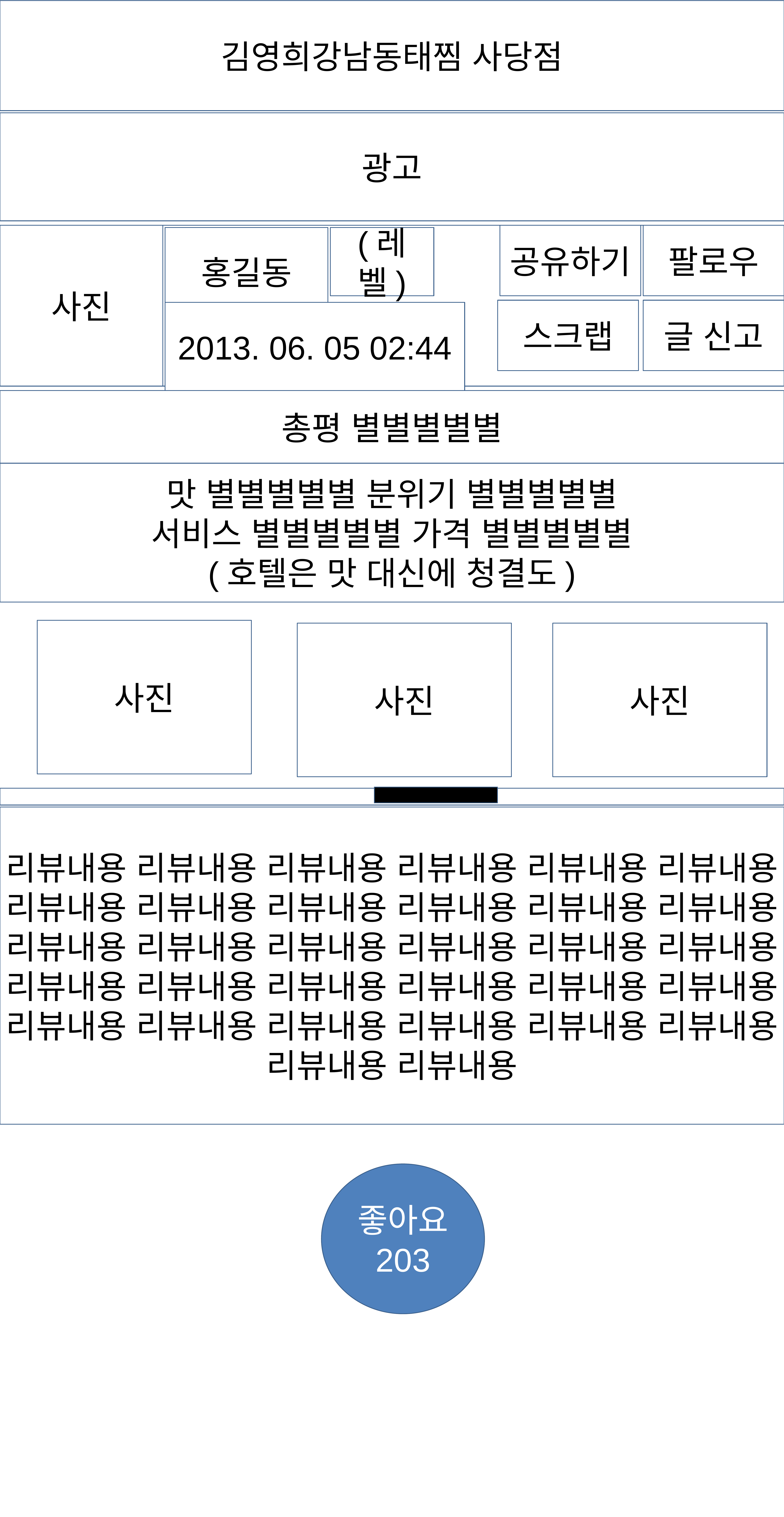

김영희강남동태찜 사당점
광고

사진
공유하기
팔로우
홍길동
(레벨)
스크랩
글 신고
2013. 06. 05 02:44
총평 별별별별별
맛 별별별별별 분위기 별별별별별
서비스 별별별별별 가격 별별별별별
(호텔은 맛 대신에 청결도)
사진
사진
사진

리뷰내용 리뷰내용 리뷰내용 리뷰내용 리뷰내용 리뷰내용 리뷰내용 리뷰내용 리뷰내용 리뷰내용 리뷰내용 리뷰내용 리뷰내용 리뷰내용 리뷰내용 리뷰내용 리뷰내용 리뷰내용 리뷰내용 리뷰내용 리뷰내용 리뷰내용 리뷰내용 리뷰내용 리뷰내용 리뷰내용 리뷰내용 리뷰내용 리뷰내용 리뷰내용 리뷰내용 리뷰내용
좋아요
203